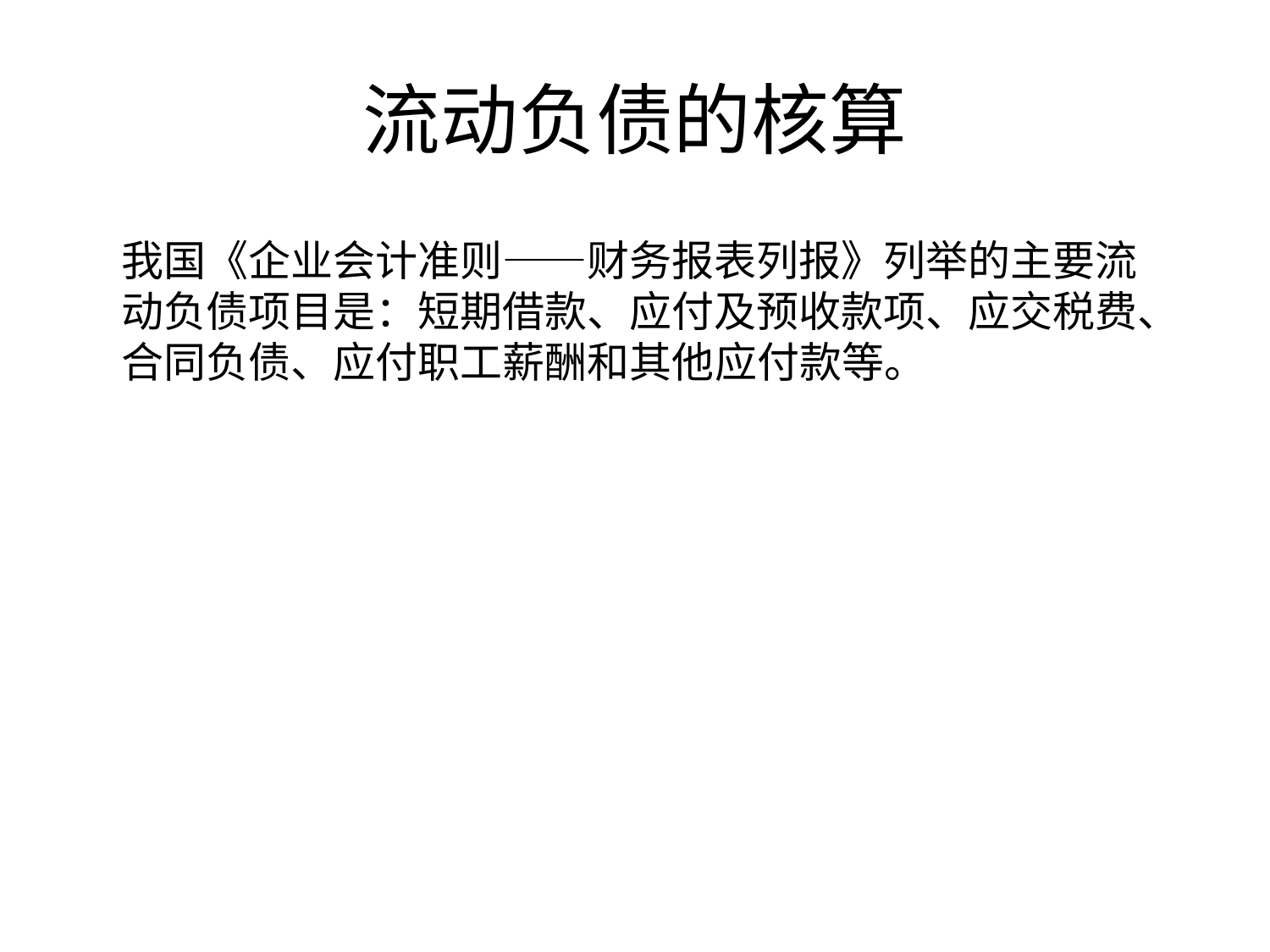

# 流动负债的核算
我国《企业会计准则——财务报表列报》列举的主要流动负债项目是：短期借款、应付及预收款项、应交税费、合同负债、应付职工薪酬和其他应付款等。